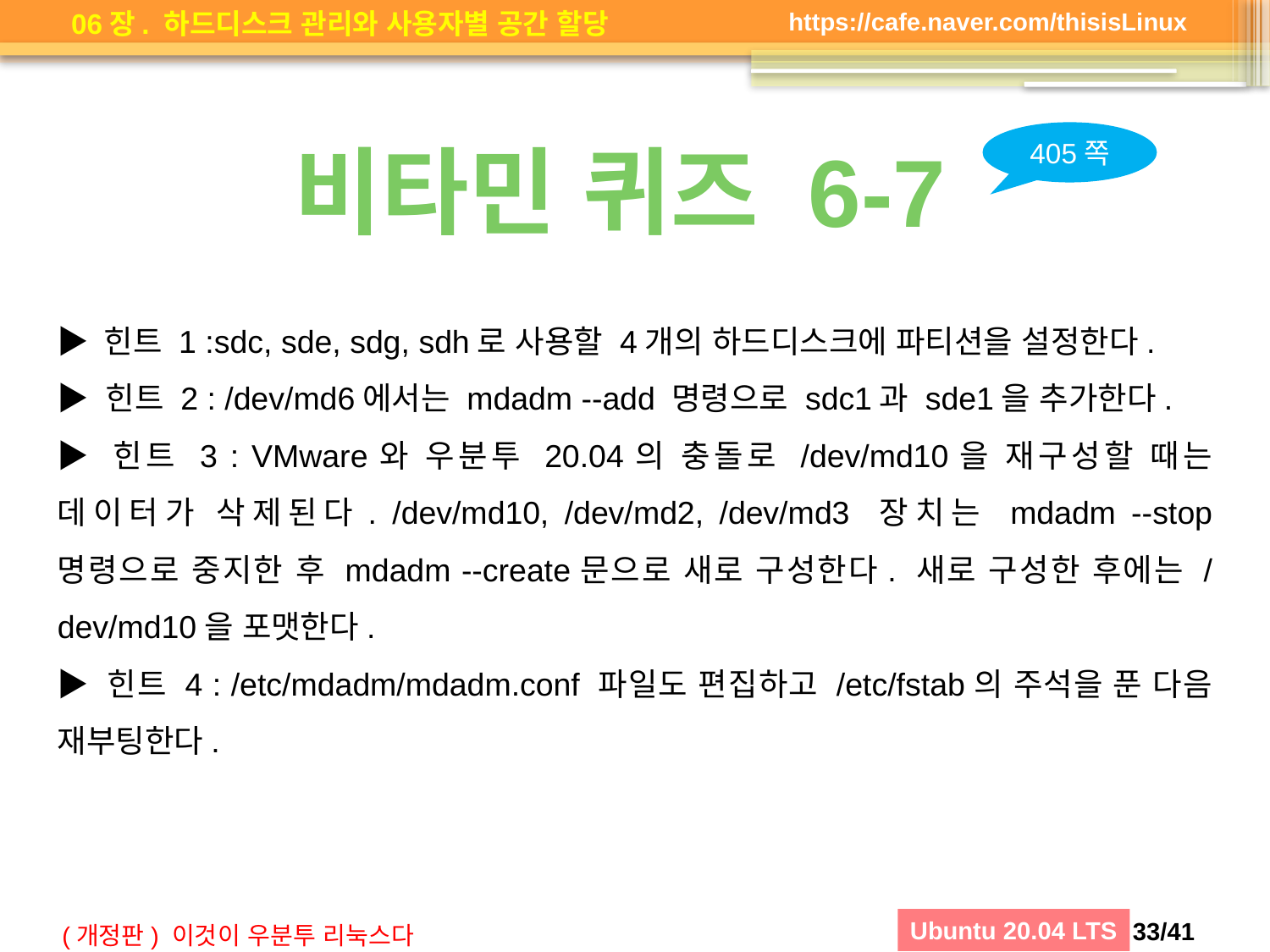

405쪽
비타민 퀴즈 6-7
▶ 힌트 1 :sdc, sde, sdg, sdh로 사용할 4개의 하드디스크에 파티션을 설정한다.
▶ 힌트 2 : /dev/md6에서는 mdadm --add 명령으로 sdc1과 sde1을 추가한다.
▶ 힌트 3 : VMware와 우분투 20.04의 충돌로 /dev/md10을 재구성할 때는 데이터가 삭제된다. /dev/md10, /dev/md2, /dev/md3 장치는 mdadm --stop 명령으로 중지한 후 mdadm --create문으로 새로 구성한다. 새로 구성한 후에는 /dev/md10을 포맷한다.
▶ 힌트 4 : /etc/mdadm/mdadm.conf 파일도 편집하고 /etc/fstab의 주석을 푼 다음 재부팅한다.